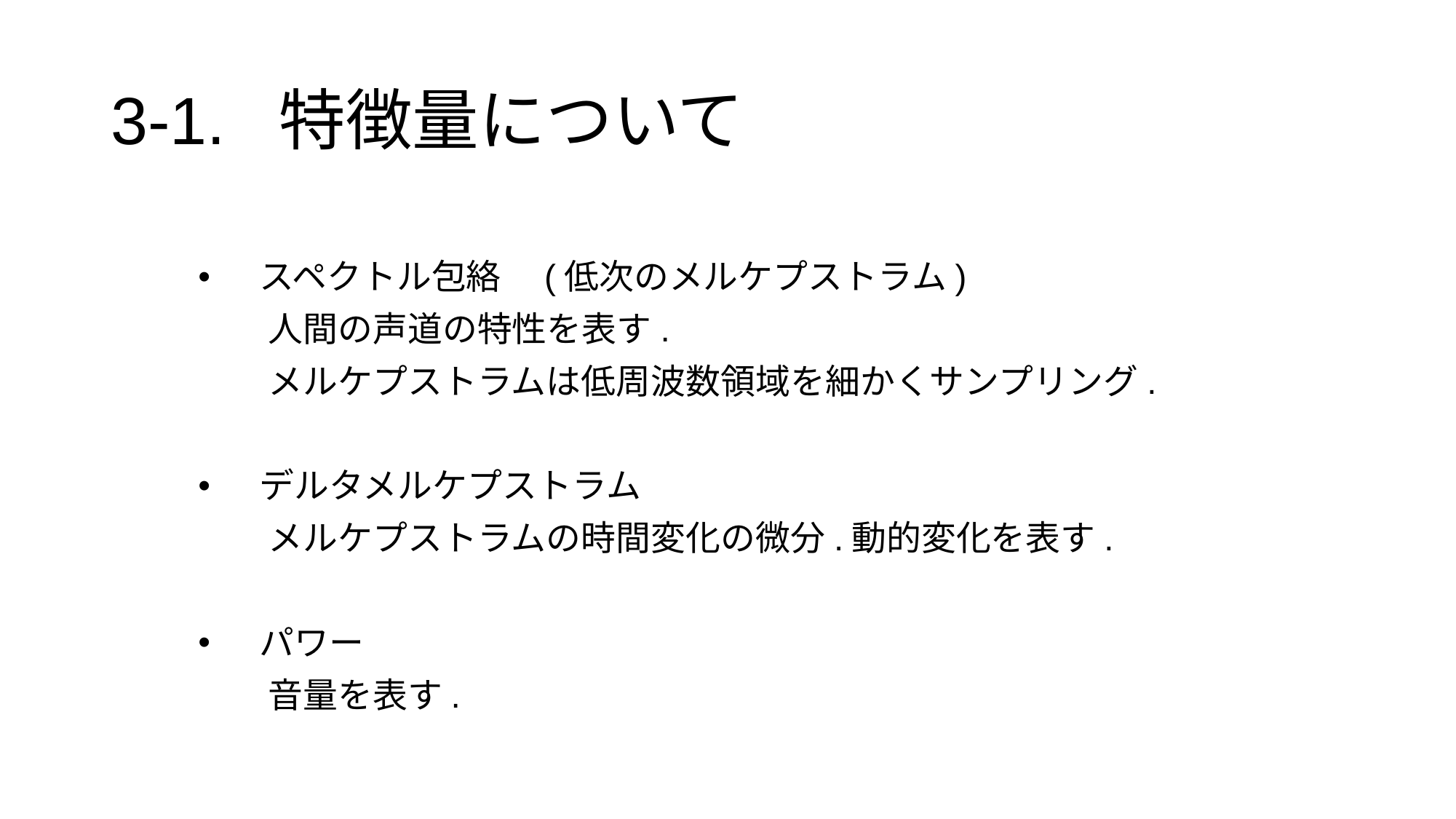

# 3-1.  特徴量について

　スペクトル包絡　(低次のメルケプストラム)
　　人間の声道の特性を表す.
　　メルケプストラムは低周波数領域を細かくサンプリング.

　デルタメルケプストラム
　　メルケプストラムの時間変化の微分.動的変化を表す.

　パワー
　　音量を表す.
定周波数